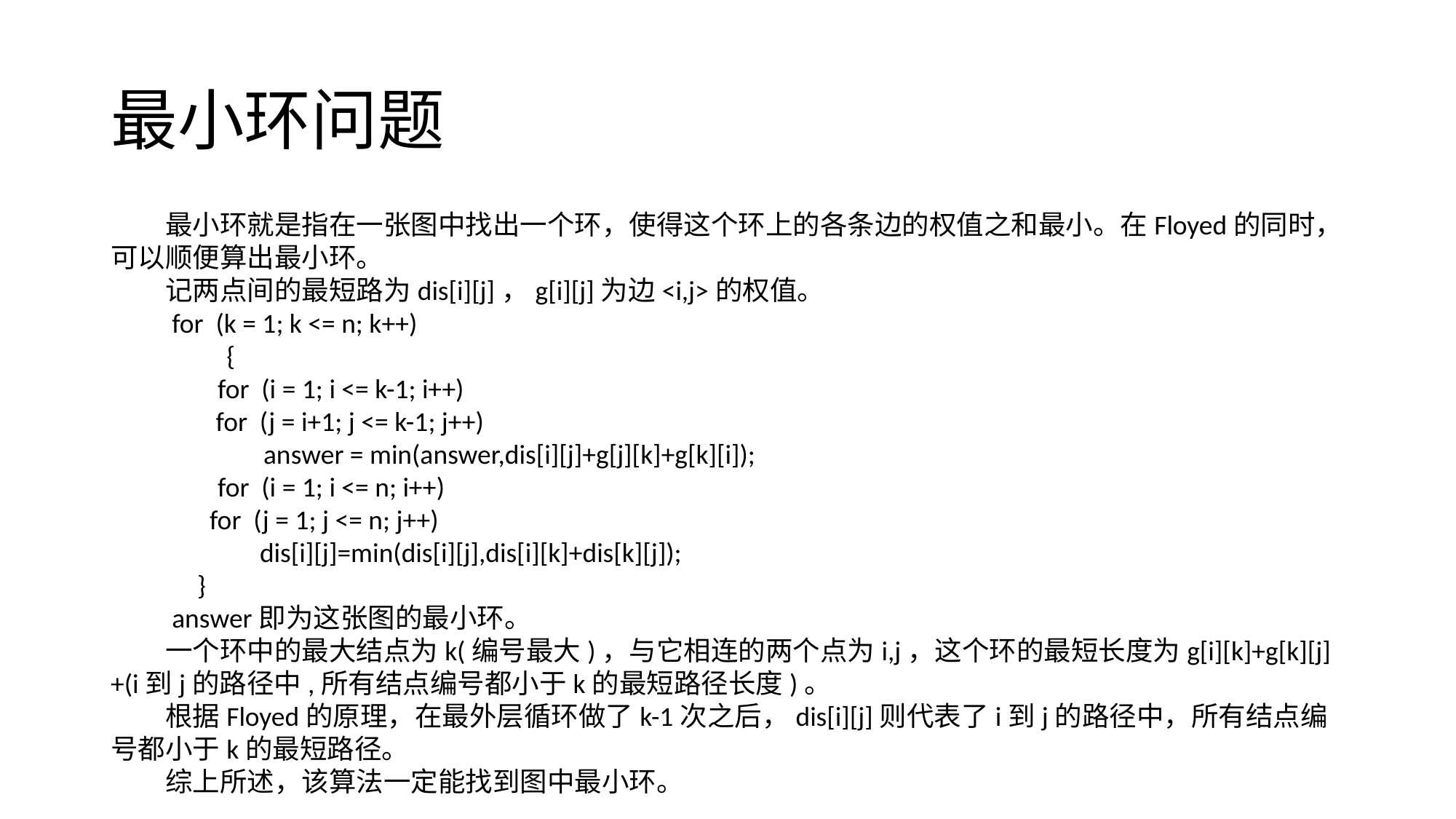

# 最小环问题
　　最小环就是指在一张图中找出一个环，使得这个环上的各条边的权值之和最小。在Floyed的同时，可以顺便算出最小环。
　　记两点间的最短路为dis[i][j]，g[i][j]为边<i,j>的权值。
　　for  (k = 1; k <= n; k++)
　　　　{
　　　   for  (i = 1; i <= k-1; i++)
                 for  (j = i+1; j <= k-1; j++)
　　　　      answer = min(answer,dis[i][j]+g[j][k]+g[k][i]);
　　　   for  (i = 1; i <= n; i++)
                for  (j = 1; j <= n; j++)
　　　　　 dis[i][j]=min(dis[i][j],dis[i][k]+dis[k][j]);
              }
　　answer即为这张图的最小环。
　　一个环中的最大结点为k(编号最大)，与它相连的两个点为i,j，这个环的最短长度为g[i][k]+g[k][j]+(i到j的路径中,所有结点编号都小于k的最短路径长度)。
　　根据Floyed的原理，在最外层循环做了k-1次之后，dis[i][j]则代表了i到j的路径中，所有结点编号都小于k的最短路径。
　　综上所述，该算法一定能找到图中最小环。